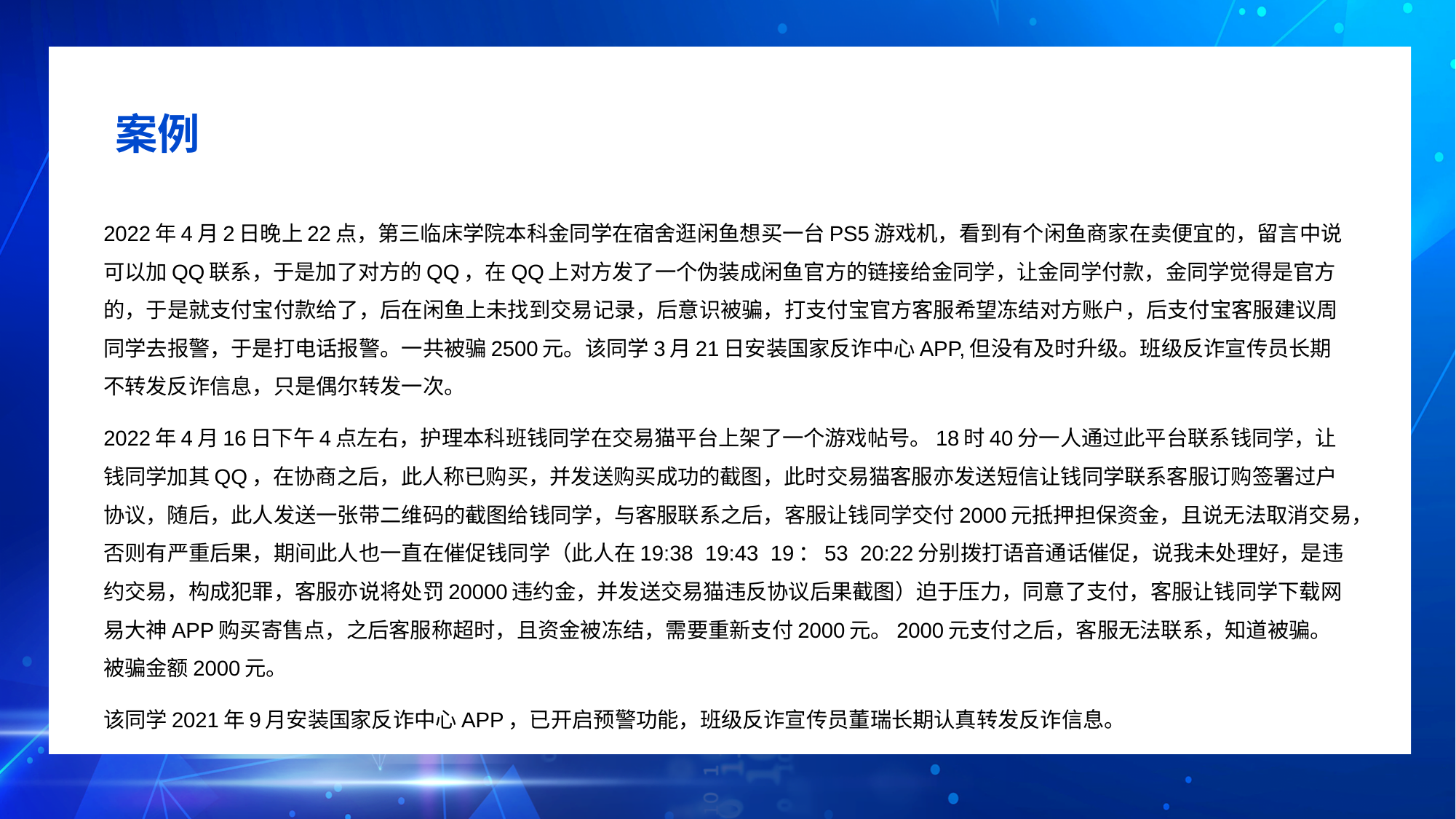

案例
2022年4月2日晚上22点，第三临床学院本科金同学在宿舍逛闲鱼想买一台PS5游戏机，看到有个闲鱼商家在卖便宜的，留言中说可以加QQ联系，于是加了对方的QQ，在QQ上对方发了一个伪装成闲鱼官方的链接给金同学，让金同学付款，金同学觉得是官方的，于是就支付宝付款给了，后在闲鱼上未找到交易记录，后意识被骗，打支付宝官方客服希望冻结对方账户，后支付宝客服建议周同学去报警，于是打电话报警。一共被骗2500元。该同学3月21日安装国家反诈中心APP,但没有及时升级。班级反诈宣传员长期不转发反诈信息，只是偶尔转发一次。
2022年4月16日下午4点左右，护理本科班钱同学在交易猫平台上架了一个游戏帖号。18时40分一人通过此平台联系钱同学，让钱同学加其QQ，在协商之后，此人称已购买，并发送购买成功的截图，此时交易猫客服亦发送短信让钱同学联系客服订购签署过户协议，随后，此人发送一张带二维码的截图给钱同学，与客服联系之后，客服让钱同学交付2000元抵押担保资金，且说无法取消交易，否则有严重后果，期间此人也一直在催促钱同学（此人在19:38  19:43  19：53  20:22分别拨打语音通话催促，说我未处理好，是违约交易，构成犯罪，客服亦说将处罚20000违约金，并发送交易猫违反协议后果截图）迫于压力，同意了支付，客服让钱同学下载网易大神APP购买寄售点，之后客服称超时，且资金被冻结，需要重新支付2000元。2000元支付之后，客服无法联系，知道被骗。被骗金额2000元。
该同学2021年9月安装国家反诈中心APP，已开启预警功能，班级反诈宣传员董瑞长期认真转发反诈信息。